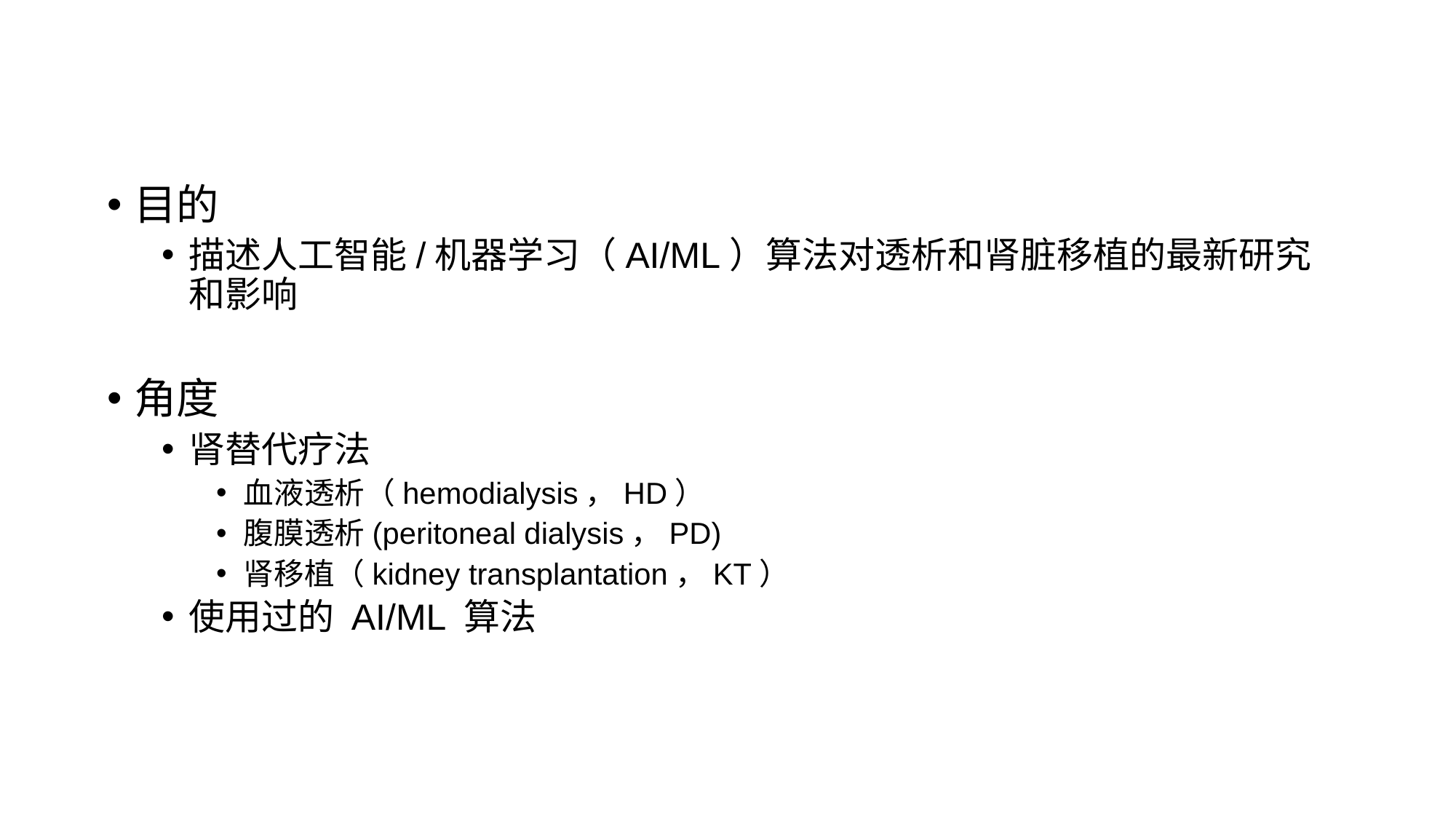

目的
描述人工智能/机器学习（AI/ML）算法对透析和肾脏移植的最新研究和影响

角度
肾替代疗法
血液透析（hemodialysis，HD）
腹膜透析(peritoneal dialysis，PD)
肾移植（kidney transplantation，KT）
使用过的 AI/ML 算法